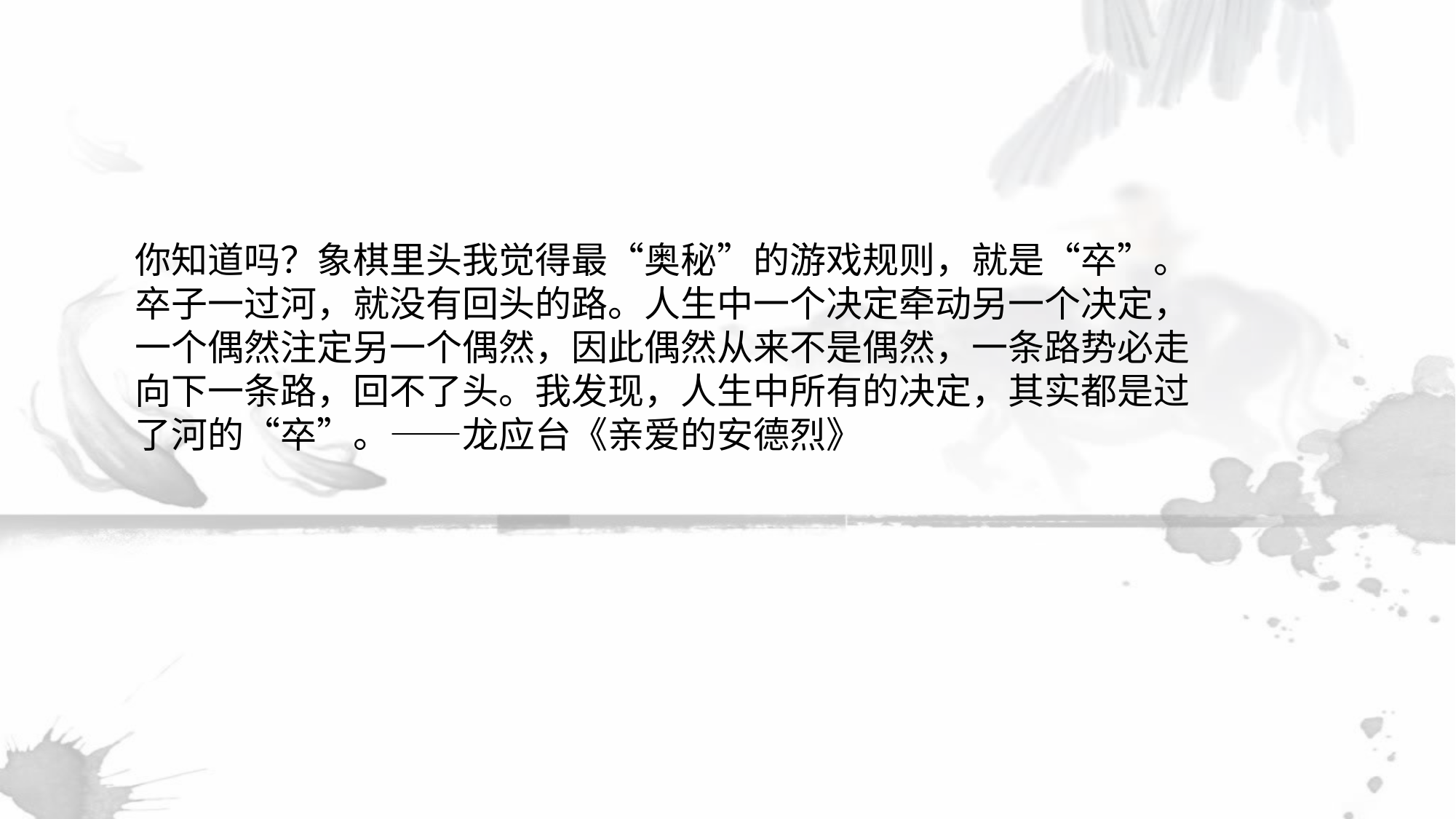

你知道吗？象棋里头我觉得最“奥秘”的游戏规则，就是“卒”。
卒子一过河，就没有回头的路。人生中一个决定牵动另一个决定，
一个偶然注定另一个偶然，因此偶然从来不是偶然，一条路势必走
向下一条路，回不了头。我发现，人生中所有的决定，其实都是过
了河的“卒”。——龙应台《亲爱的安德烈》